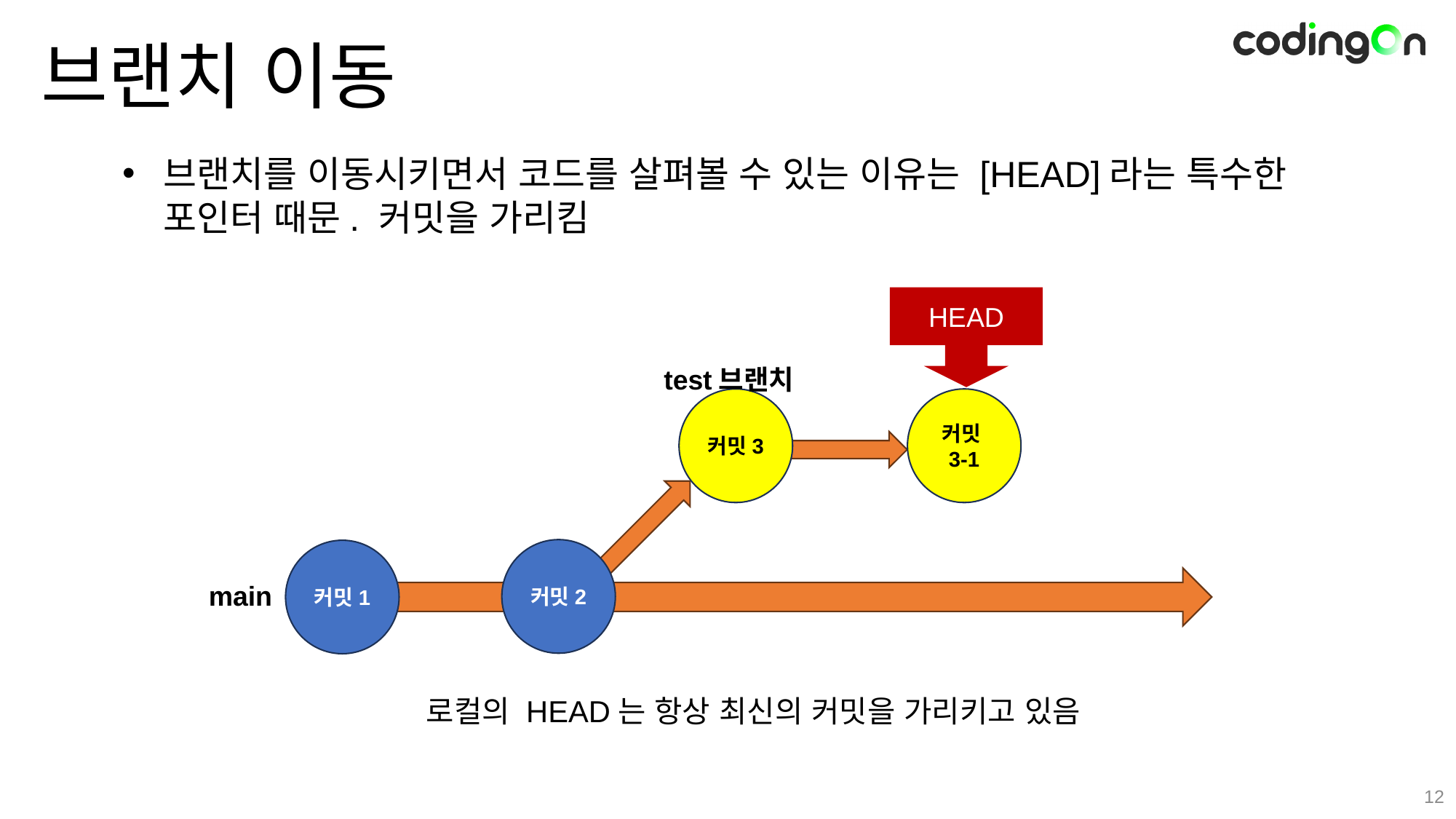

# 브랜치 이동
브랜치를 이동시키면서 코드를 살펴볼 수 있는 이유는 [HEAD]라는 특수한
포인터 때문. 커밋을 가리킴
HEAD

test브랜치
커밋3
커밋3-1

커밋2
커밋1

main
로컬의 HEAD는 항상 최신의 커밋을 가리키고 있음
12